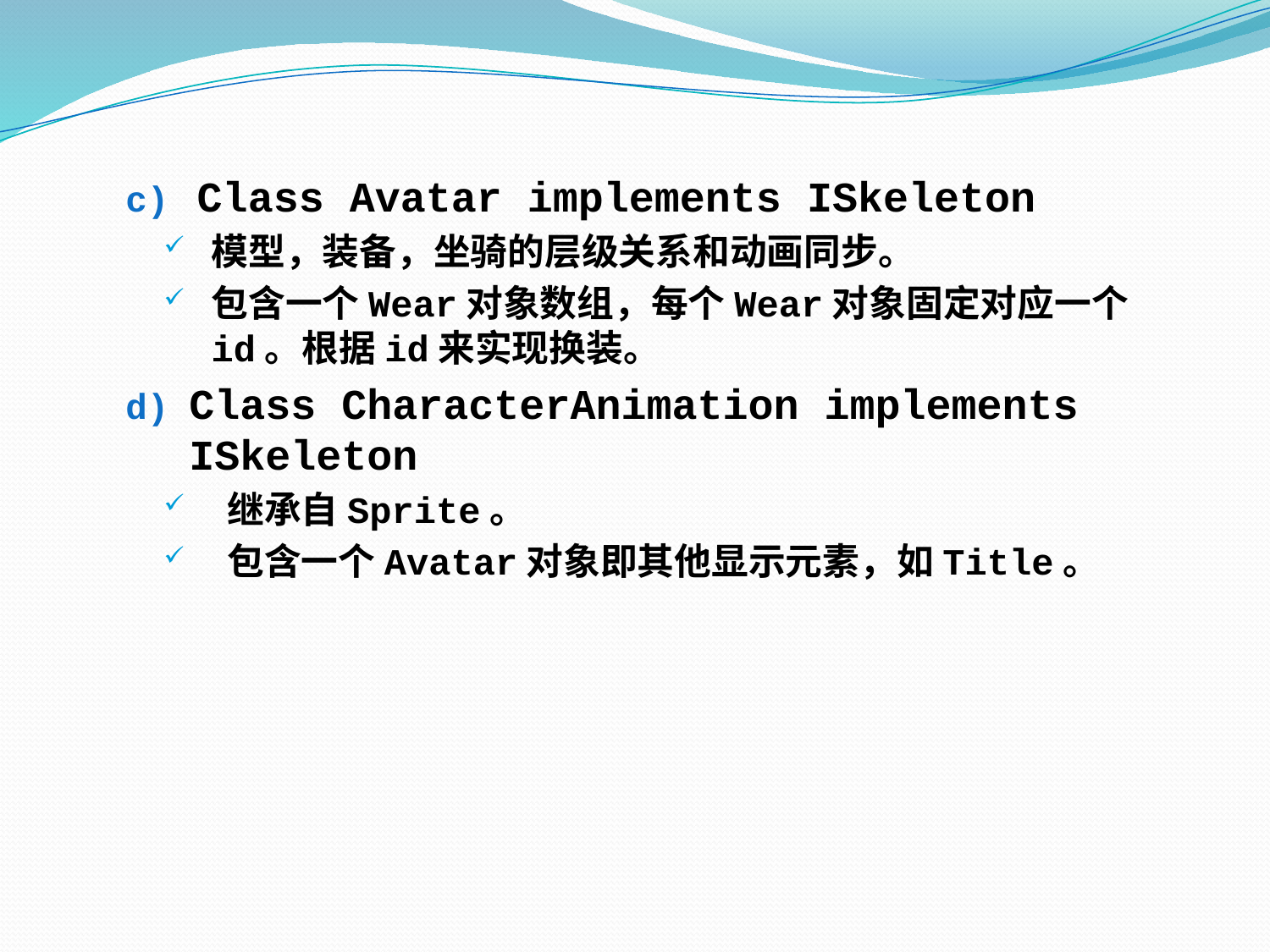

Class Avatar implements ISkeleton
模型，装备，坐骑的层级关系和动画同步。
包含一个Wear对象数组，每个Wear对象固定对应一个id。根据id来实现换装。
Class CharacterAnimation implements ISkeleton
继承自Sprite。
包含一个Avatar对象即其他显示元素，如Title。